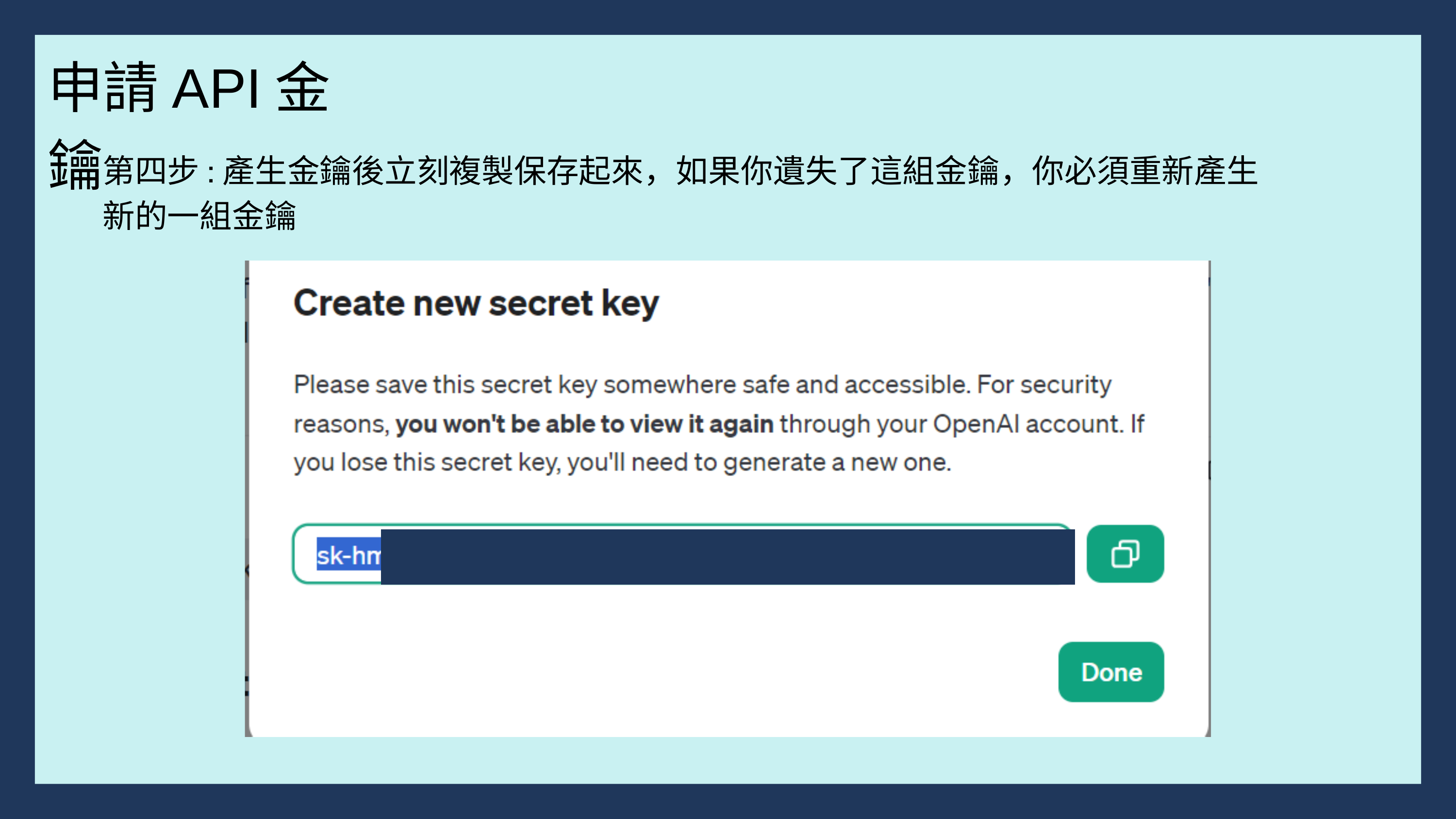

申請API金鑰
第四步:產生金鑰後立刻複製保存起來，如果你遺失了這組金鑰，你必須重新產生新的一組金鑰